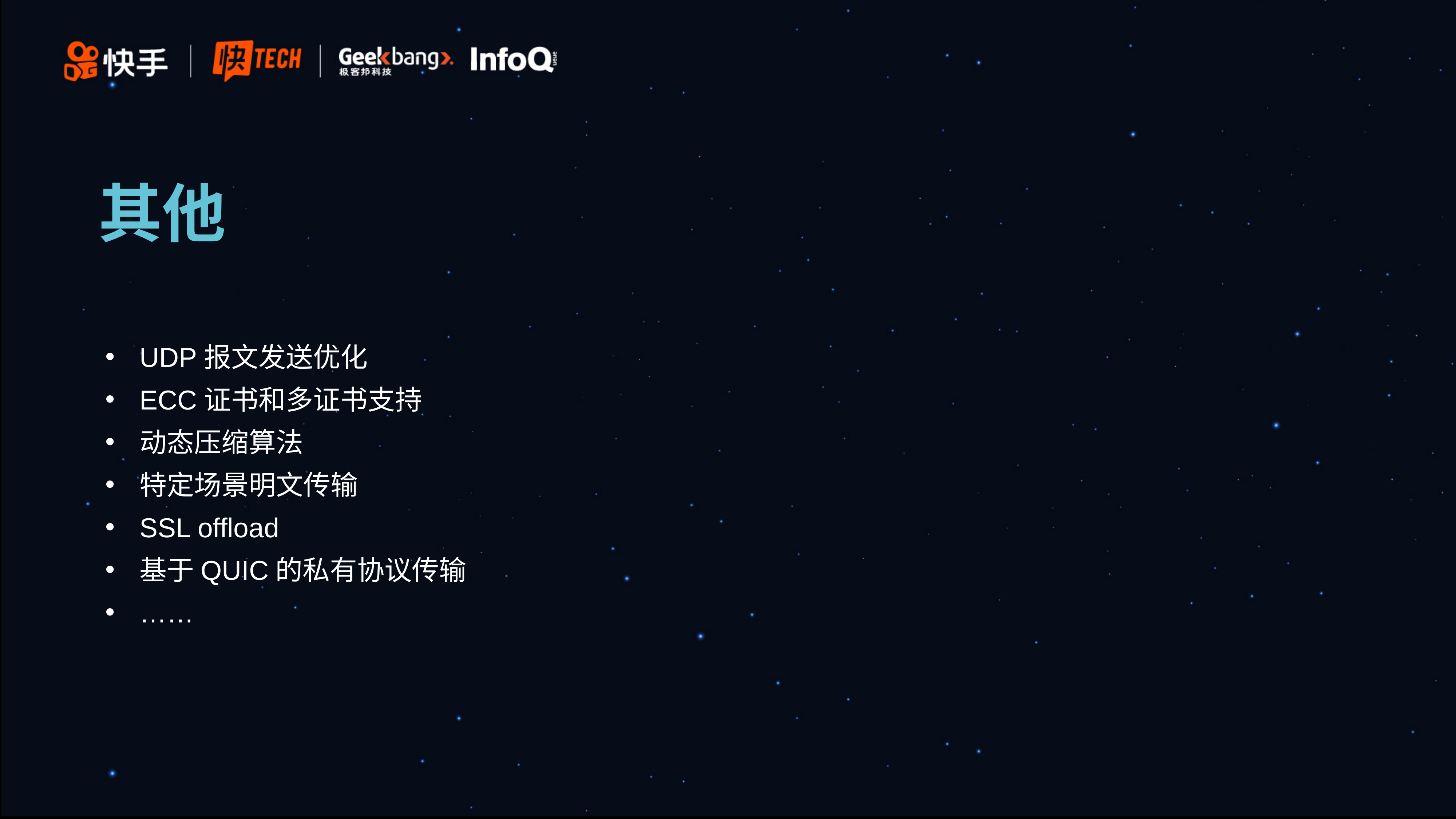

# 其他
UDP报文发送优化
ECC证书和多证书支持
动态压缩算法
特定场景明文传输
SSL offload
基于QUIC的私有协议传输
……